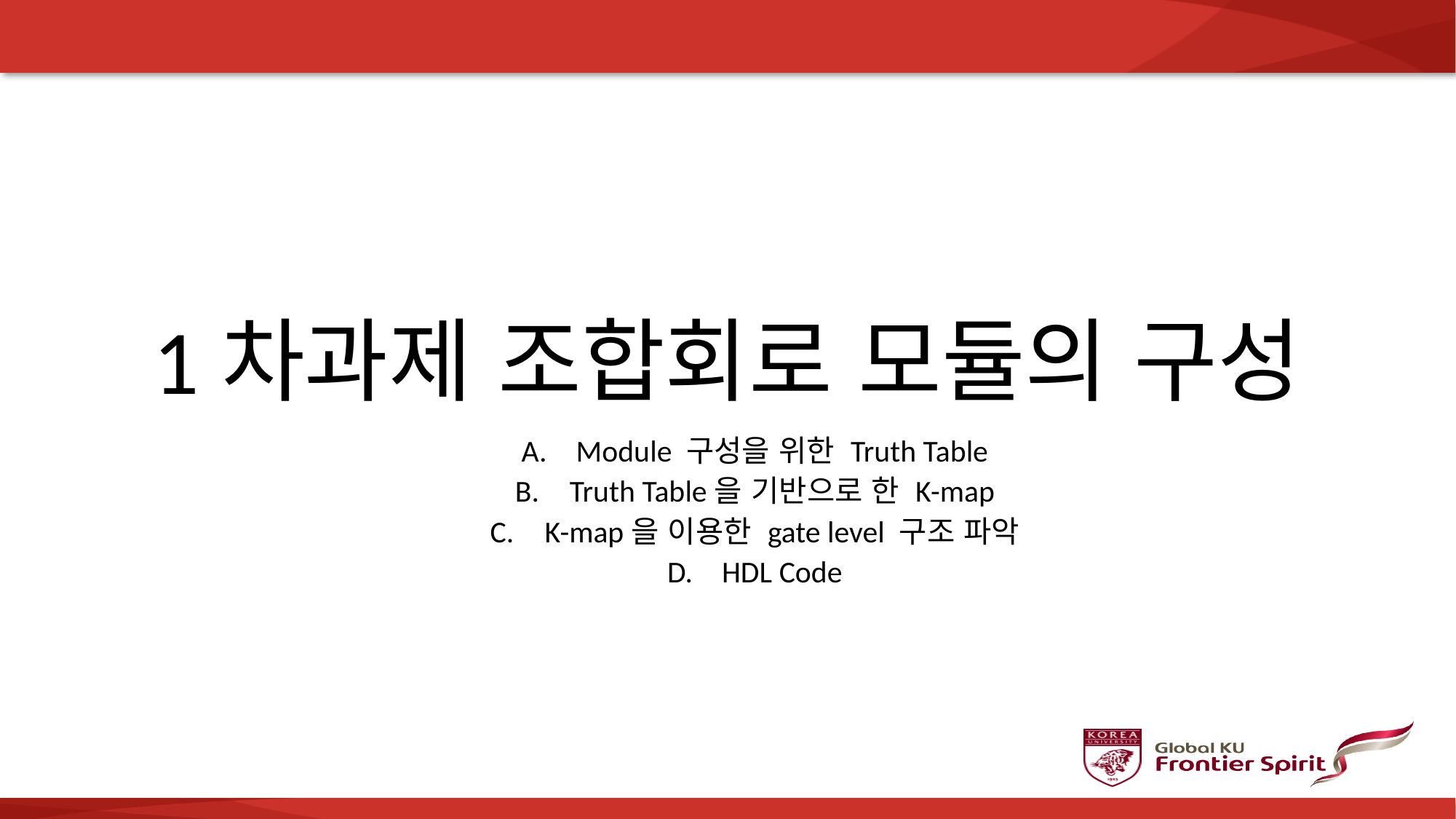

# 1차과제 조합회로 모듈의 구성
Module 구성을 위한 Truth Table
Truth Table을 기반으로 한 K-map
K-map을 이용한 gate level 구조 파악
HDL Code